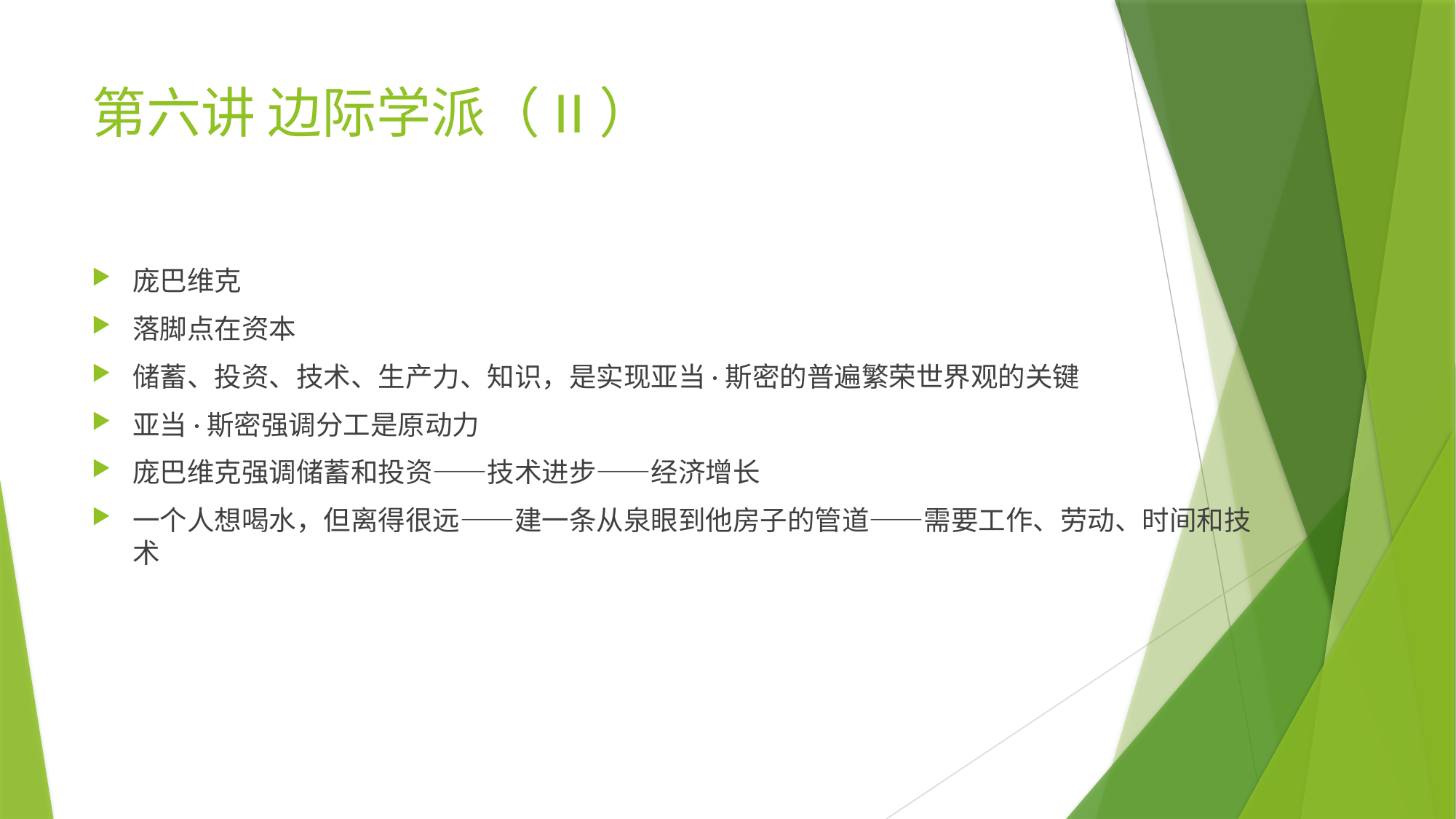

# 第六讲 边际学派（II）
庞巴维克
落脚点在资本
储蓄、投资、技术、生产力、知识，是实现亚当·斯密的普遍繁荣世界观的关键
亚当·斯密强调分工是原动力
庞巴维克强调储蓄和投资——技术进步——经济增长
一个人想喝水，但离得很远——建一条从泉眼到他房子的管道——需要工作、劳动、时间和技术